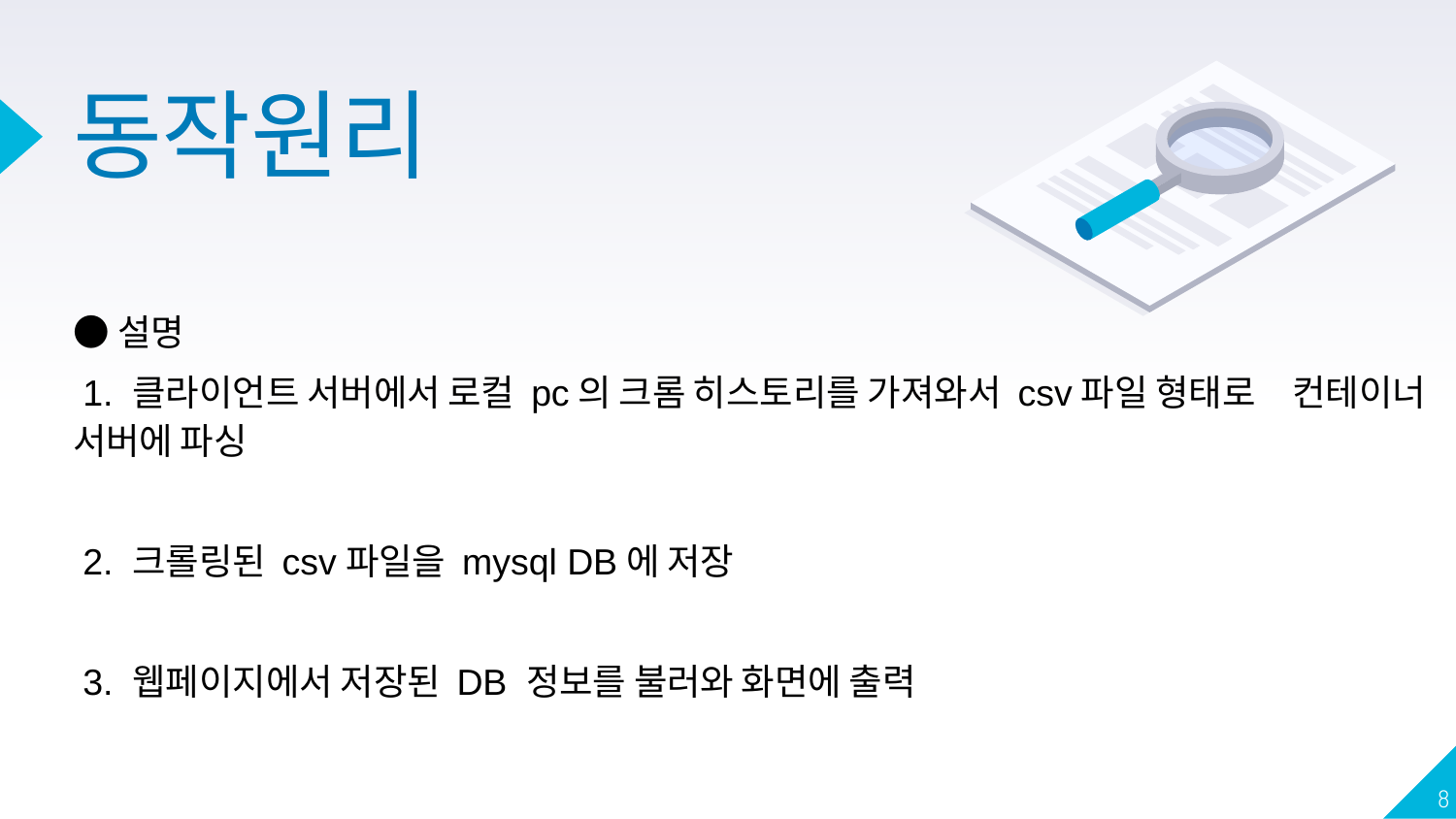

# 동작원리
●설명
 1. 클라이언트 서버에서 로컬 pc의 크롬 히스토리를 가져와서 csv파일 형태로     컨테이너 서버에 파싱

 2. 크롤링된 csv파일을 mysql DB에 저장

 3. 웹페이지에서 저장된 DB 정보를 불러와 화면에 출력
8